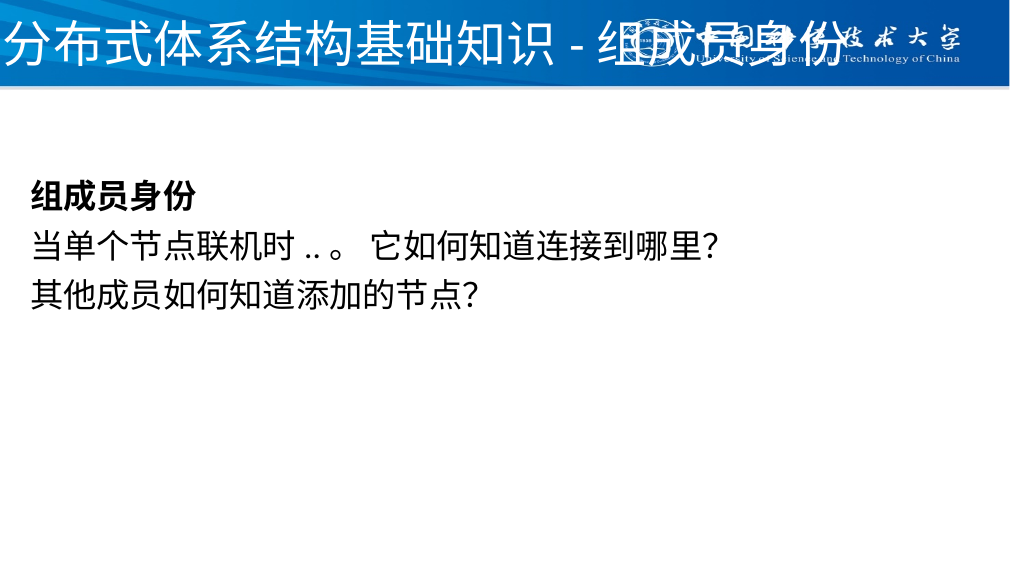

# 分布式体系结构基础知识-组成员身份
组成员身份
当单个节点联机时..。 它如何知道连接到哪里？
其他成员如何知道添加的节点？